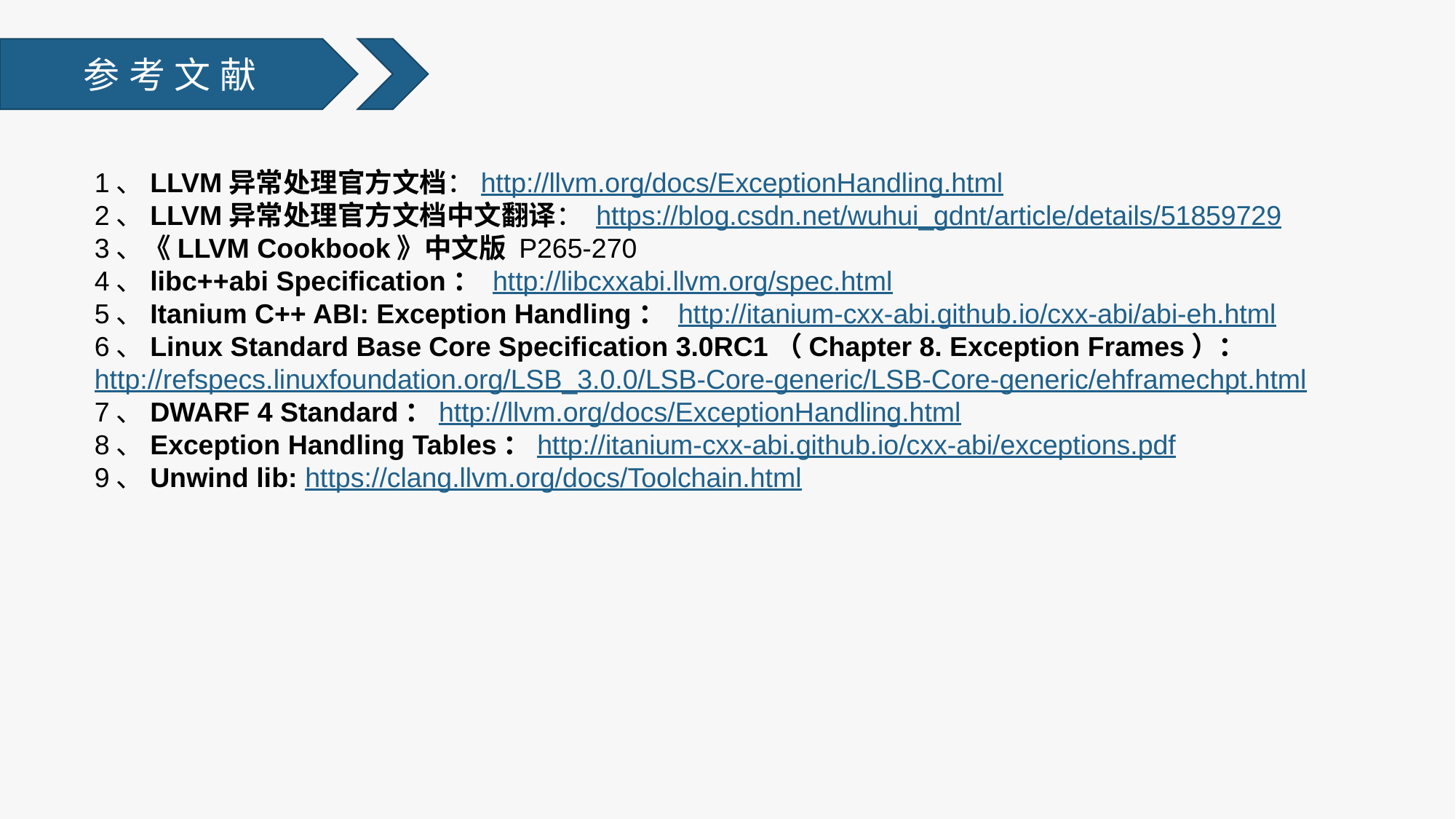

参考文献

1、LLVM异常处理官方文档：http://llvm.org/docs/ExceptionHandling.html
2、LLVM异常处理官方文档中文翻译： https://blog.csdn.net/wuhui_gdnt/article/details/51859729
3、《LLVM Cookbook》中文版 P265-270
4、libc++abi Specification： http://libcxxabi.llvm.org/spec.html
5、Itanium C++ ABI: Exception Handling： http://itanium-cxx-abi.github.io/cxx-abi/abi-eh.html
6、Linux Standard Base Core Specification 3.0RC1（Chapter 8. Exception Frames）：
http://refspecs.linuxfoundation.org/LSB_3.0.0/LSB-Core-generic/LSB-Core-generic/ehframechpt.html
7、DWARF 4 Standard：http://llvm.org/docs/ExceptionHandling.html
8、Exception Handling Tables：http://itanium-cxx-abi.github.io/cxx-abi/exceptions.pdf
9、Unwind lib: https://clang.llvm.org/docs/Toolchain.html